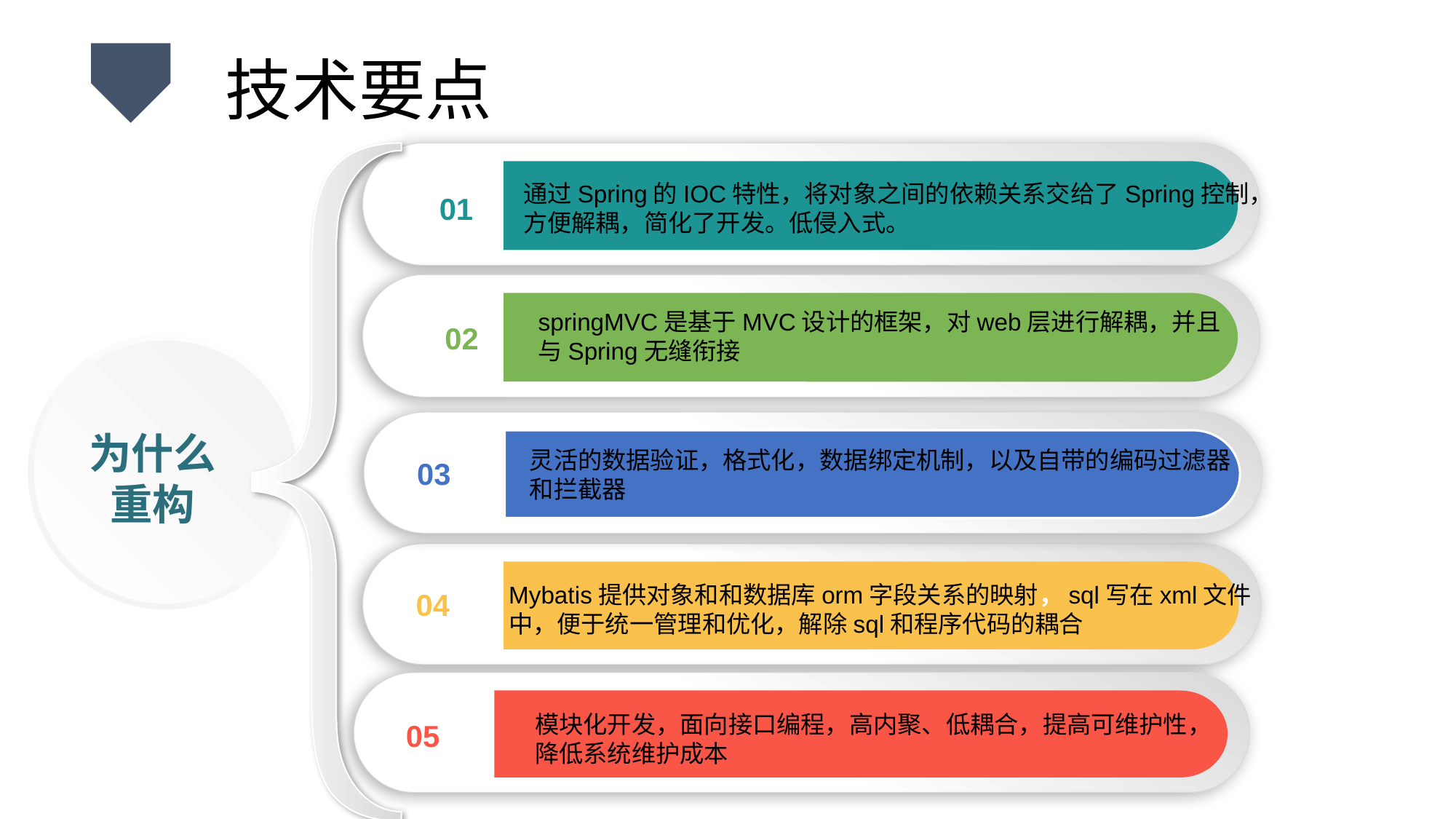

# 技术要点

01
通过Spring的IOC特性，将对象之间的依赖关系交给了Spring控制，
方便解耦，简化了开发。低侵入式。

02
springMVC是基于MVC设计的框架，对web层进行解耦，并且
与Spring无缝衔接

03
灵活的数据验证，格式化，数据绑定机制，以及自带的编码过滤器
和拦截器
为什么
重构

04
Mybatis提供对象和和数据库orm字段关系的映射，sql写在xml文件
中，便于统一管理和优化，解除sql和程序代码的耦合

05
模块化开发，面向接口编程，高内聚、低耦合，提高可维护性，
降低系统维护成本